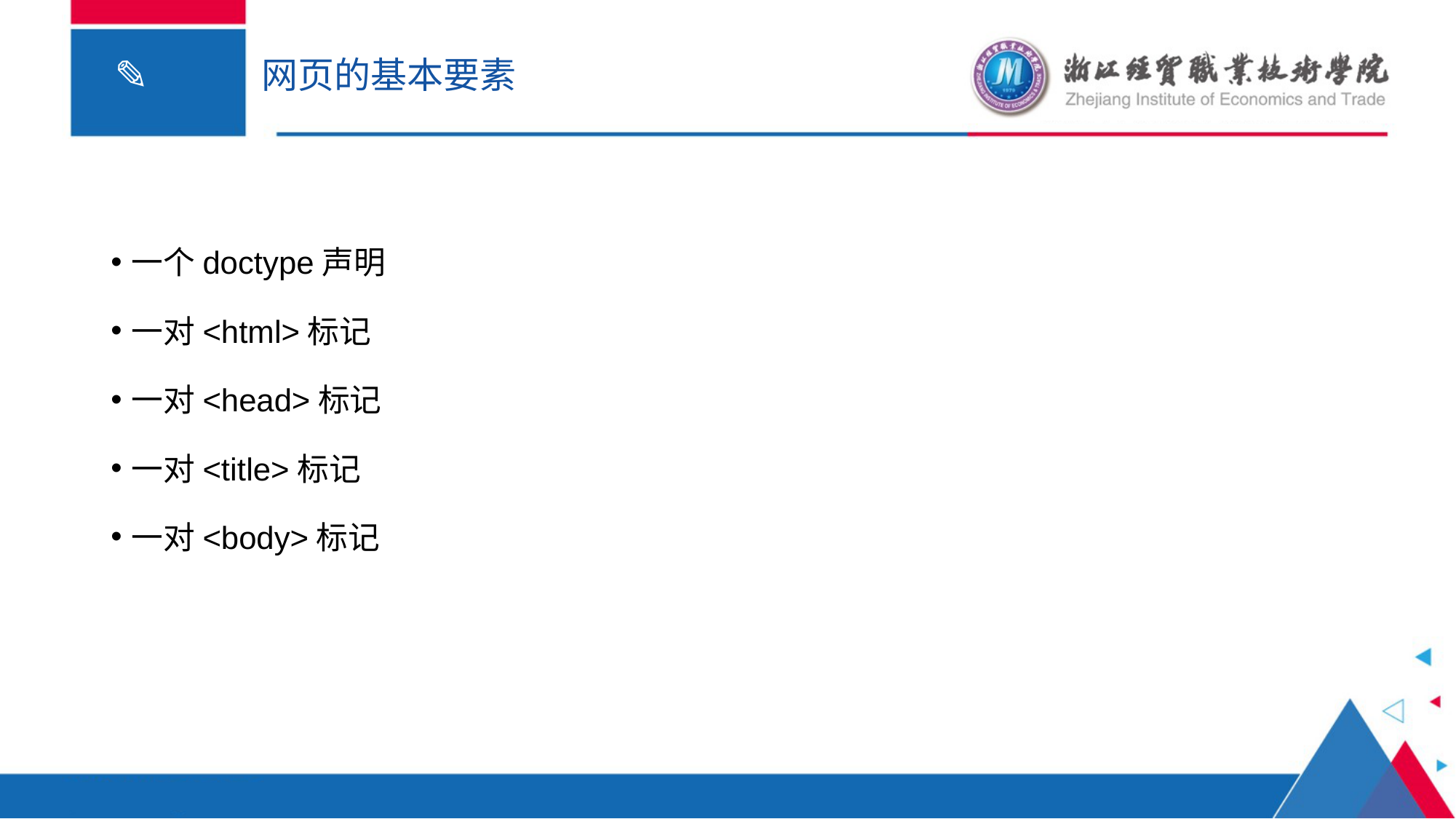

# 网页的基本要素
一个doctype声明
一对<html>标记
一对<head>标记
一对<title>标记
一对<body>标记